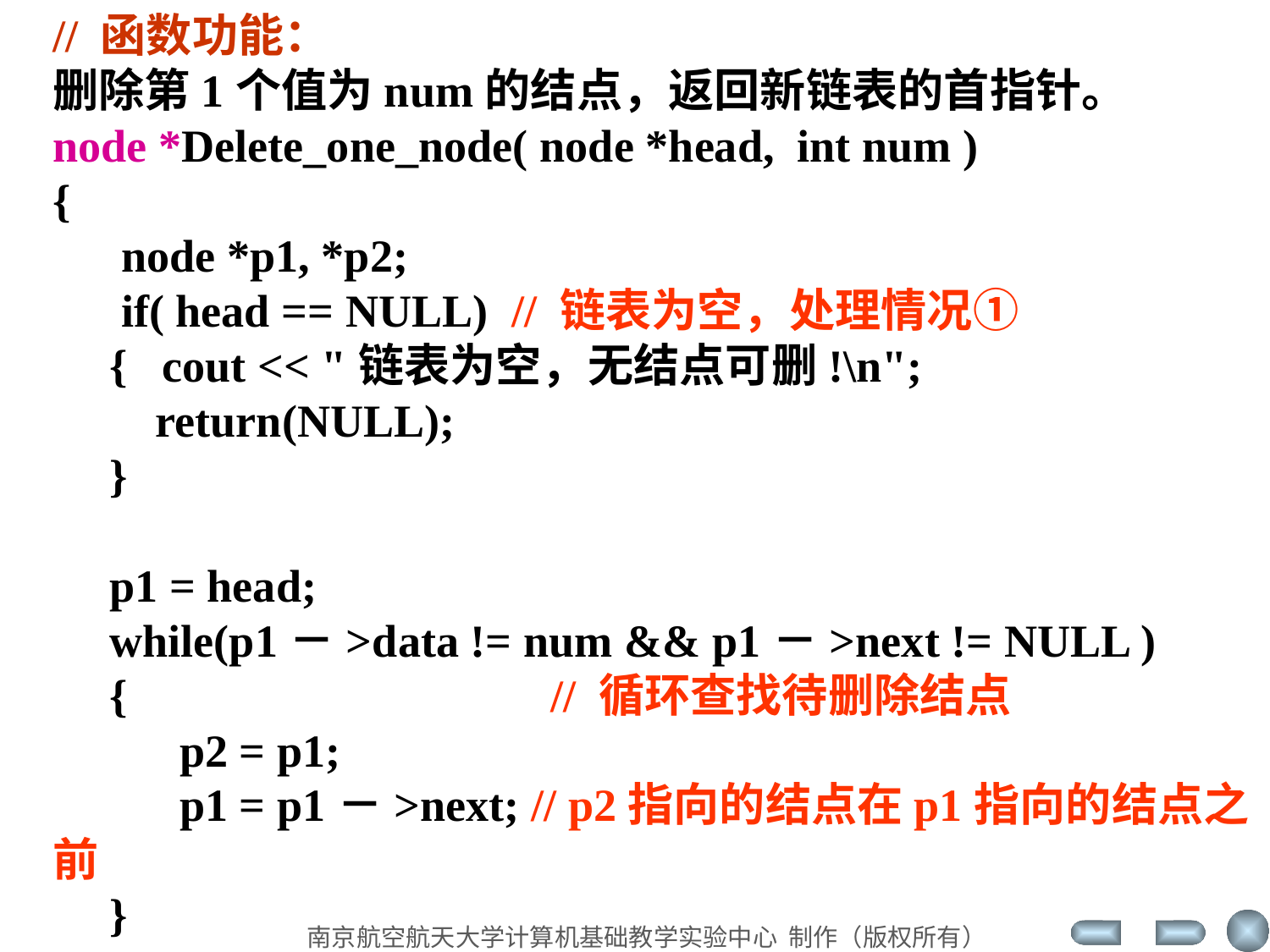

// 函数功能：
删除第1个值为num的结点，返回新链表的首指针。
node *Delete_one_node( node *head,  int num )
{
      node *p1, *p2;
      if( head == NULL)  // 链表为空，处理情况①
     {   cout << "链表为空，无结点可删!\n";
         return(NULL);
     }

     p1 = head;
     while(p1－>data != num && p1－>next != NULL )
     {                                     // 循环查找待删除结点
	p2 = p1;
	p1 = p1－>next; // p2指向的结点在p1指向的结点之前
     }